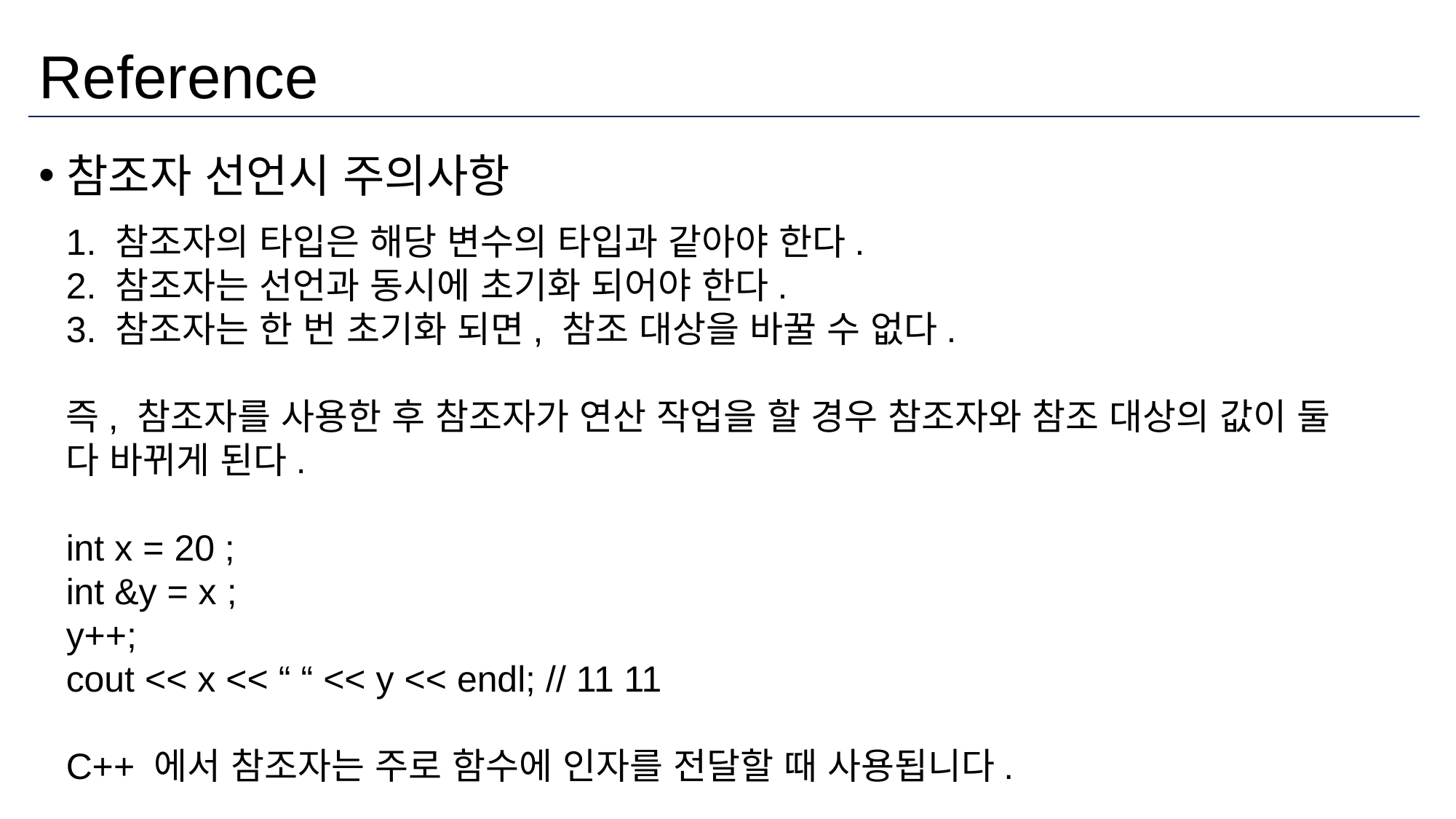

# Reference
참조자 선언시 주의사항
1. 참조자의 타입은 해당 변수의 타입과 같아야 한다.
2. 참조자는 선언과 동시에 초기화 되어야 한다.
3. 참조자는 한 번 초기화 되면, 참조 대상을 바꿀 수 없다.
즉, 참조자를 사용한 후 참조자가 연산 작업을 할 경우 참조자와 참조 대상의 값이 둘 다 바뀌게 된다.

int x = 20 ;
int &y = x ;
y++;
cout << x << “ “ << y << endl; // 11 11
C++ 에서 참조자는 주로 함수에 인자를 전달할 때 사용됩니다.